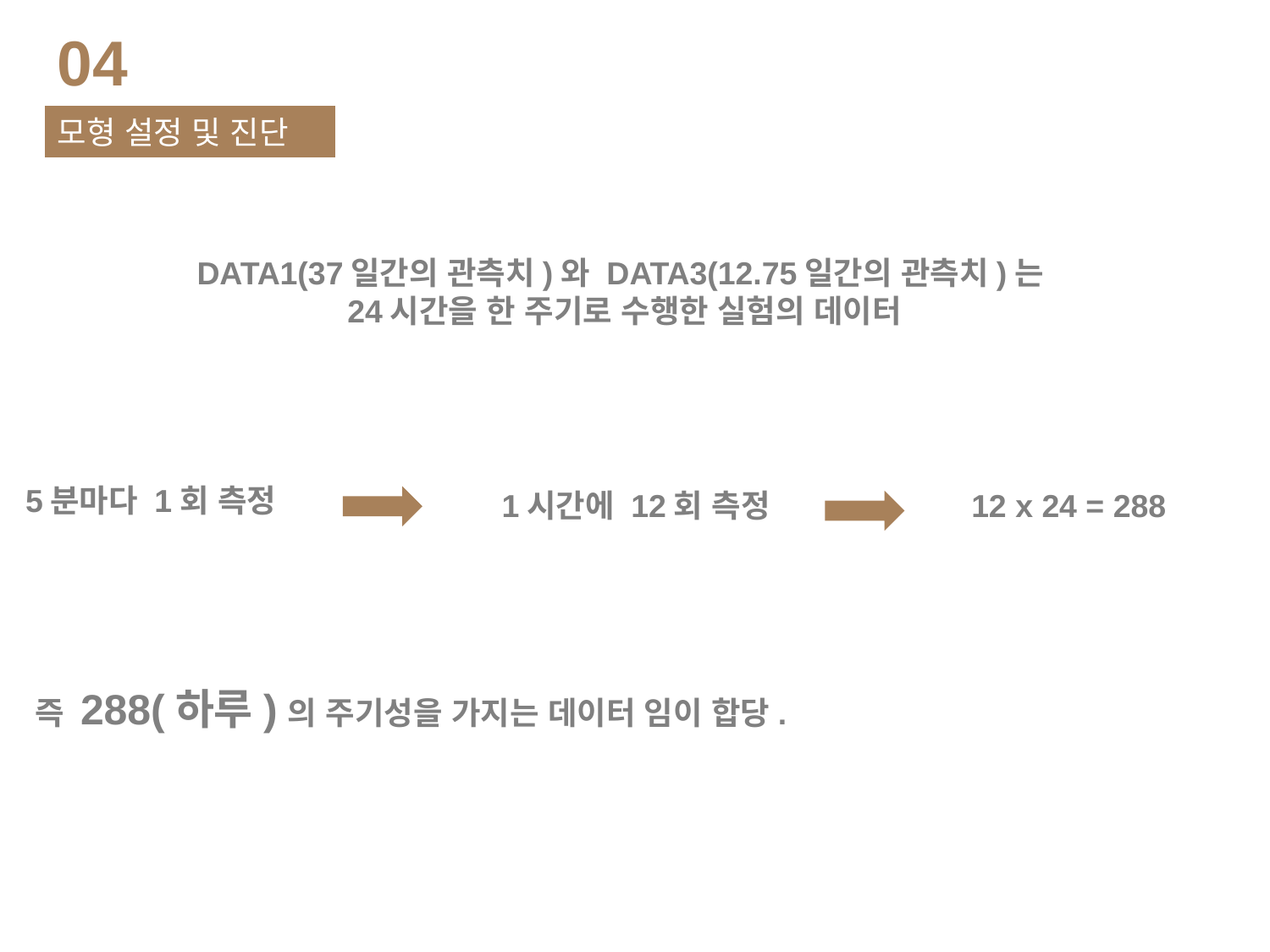

04
모형 설정 및 진단
DATA1(37일간의 관측치)와 DATA3(12.75일간의 관측치)는
24시간을 한 주기로 수행한 실험의 데이터

5분마다 1회 측정

1시간에 12회 측정
12 x 24 = 288
즉 288(하루)의 주기성을 가지는 데이터 임이 합당.